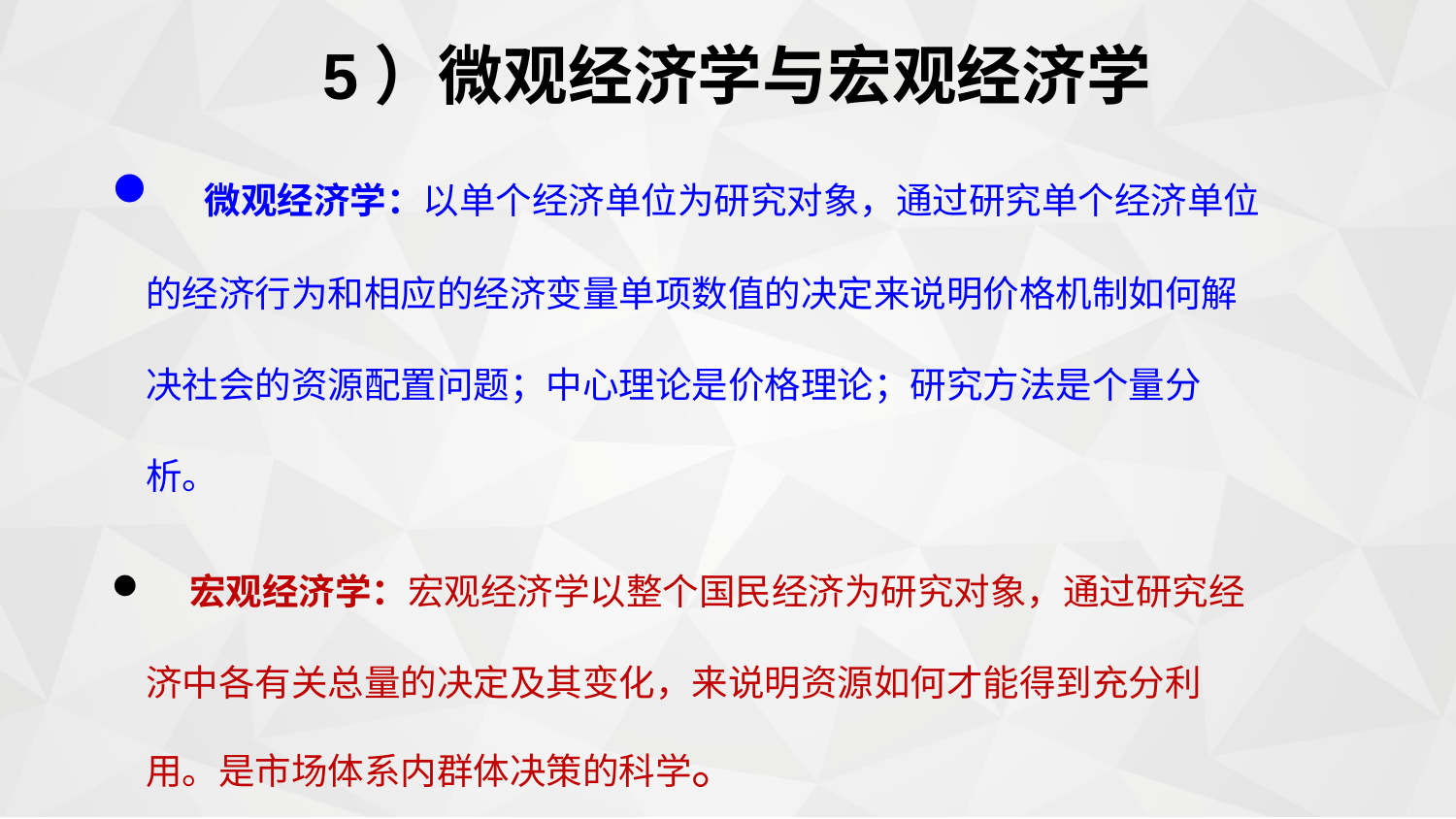

# 5）微观经济学与宏观经济学
   微观经济学：以单个经济单位为研究对象，通过研究单个经济单位的经济行为和相应的经济变量单项数值的决定来说明价格机制如何解决社会的资源配置问题；中心理论是价格理论；研究方法是个量分析。
    宏观经济学：宏观经济学以整个国民经济为研究对象，通过研究经济中各有关总量的决定及其变化，来说明资源如何才能得到充分利用。是市场体系内群体决策的科学。

16